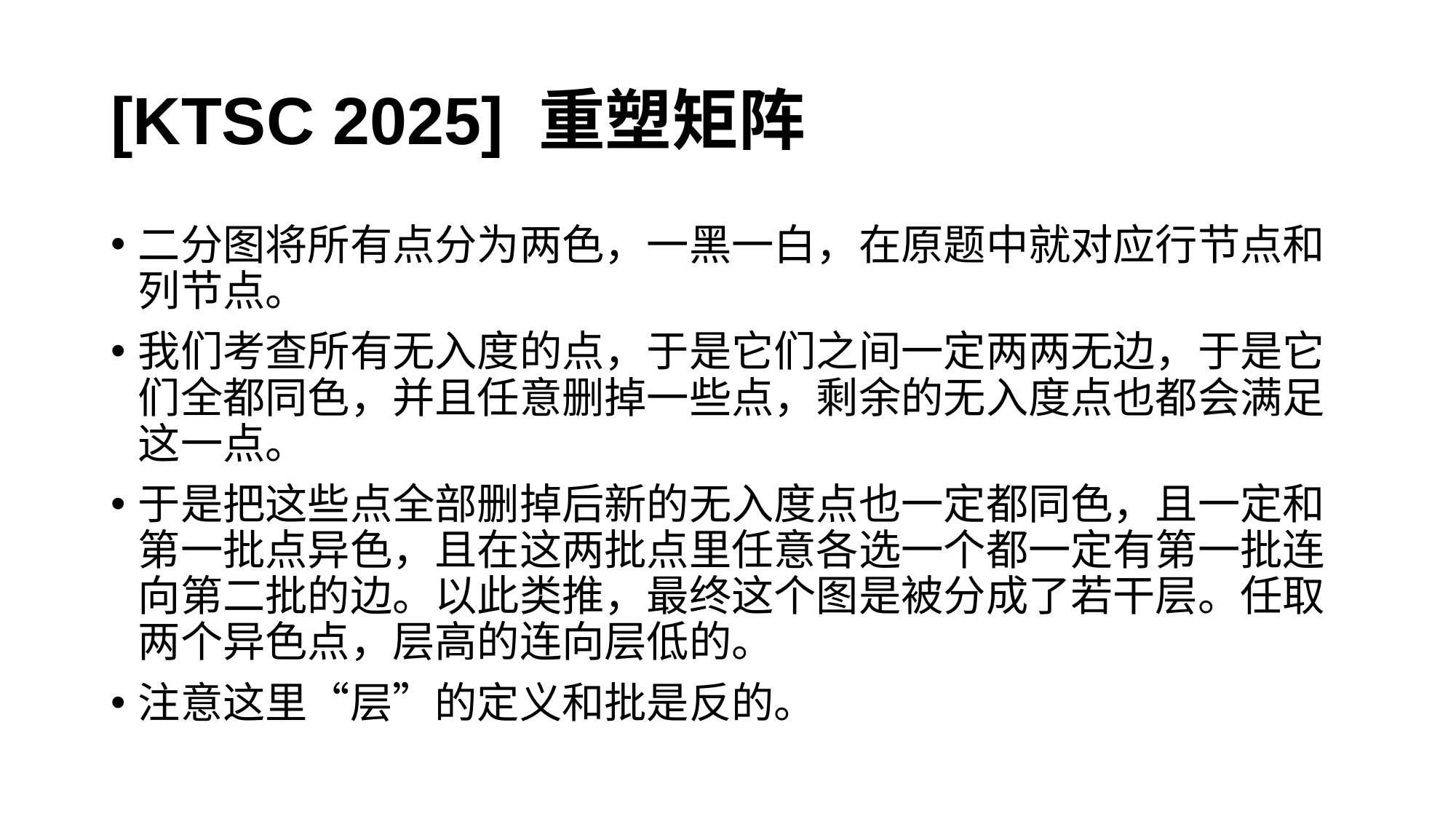

# [KTSC 2025] 重塑矩阵
二分图将所有点分为两色，一黑一白，在原题中就对应行节点和列节点。
我们考查所有无入度的点，于是它们之间一定两两无边，于是它们全都同色，并且任意删掉一些点，剩余的无入度点也都会满足这一点。
于是把这些点全部删掉后新的无入度点也一定都同色，且一定和第一批点异色，且在这两批点里任意各选一个都一定有第一批连向第二批的边。以此类推，最终这个图是被分成了若干层。任取两个异色点，层高的连向层低的。
注意这里“层”的定义和批是反的。